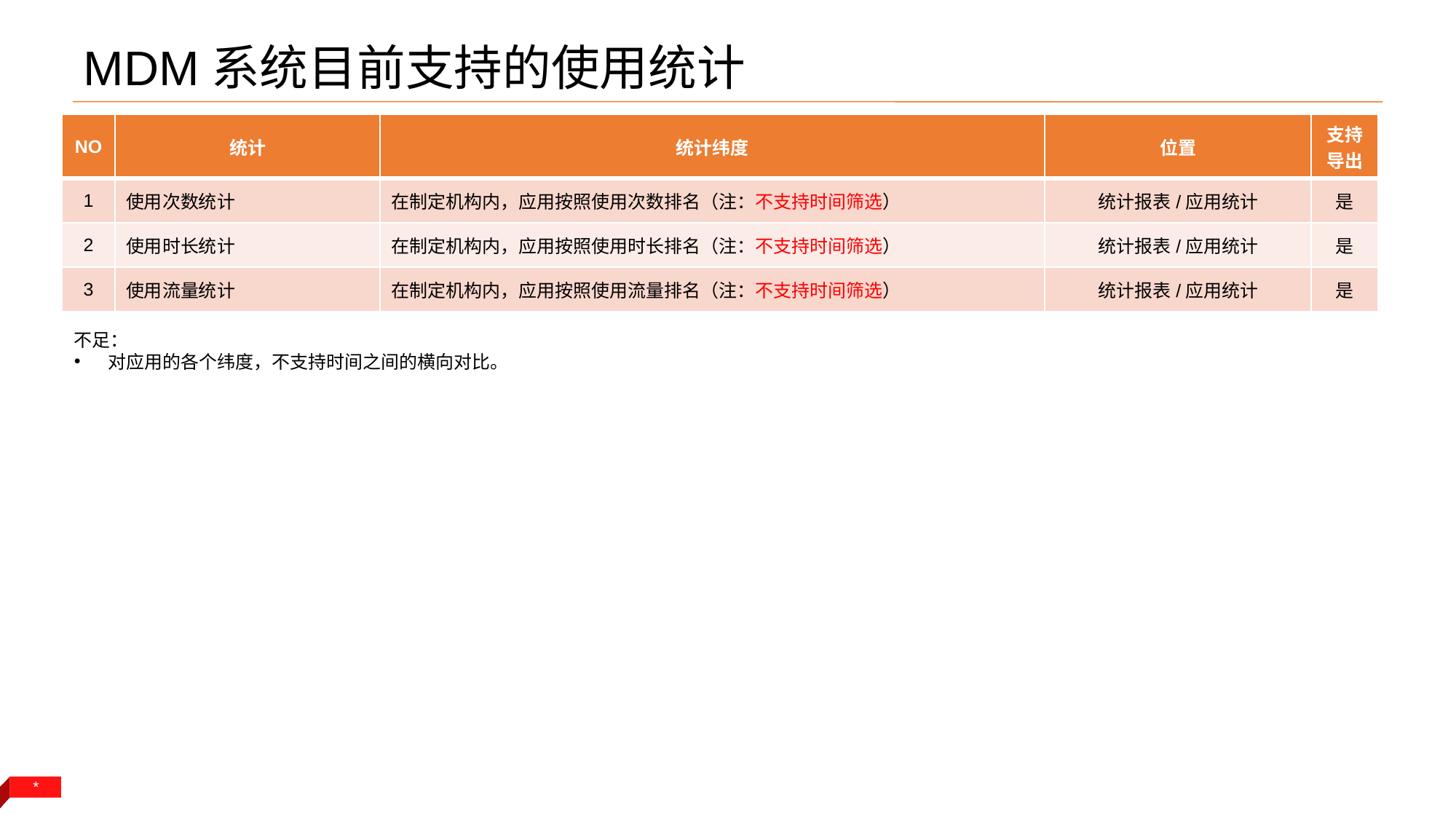

# MDM系统目前支持的使用统计

| NO | 统计 | 统计纬度 | 位置 | 支持导出 |
| --- | --- | --- | --- | --- |
| 1 | 使用次数统计 | 在制定机构内，应用按照使用次数排名（注：不支持时间筛选） | 统计报表/应用统计 | 是 |
| 2 | 使用时长统计 | 在制定机构内，应用按照使用时长排名（注：不支持时间筛选） | 统计报表/应用统计 | 是 |
| 3 | 使用流量统计 | 在制定机构内，应用按照使用流量排名（注：不支持时间筛选） | 统计报表/应用统计 | 是 |
不足：
对应用的各个纬度，不支持时间之间的横向对比。
*